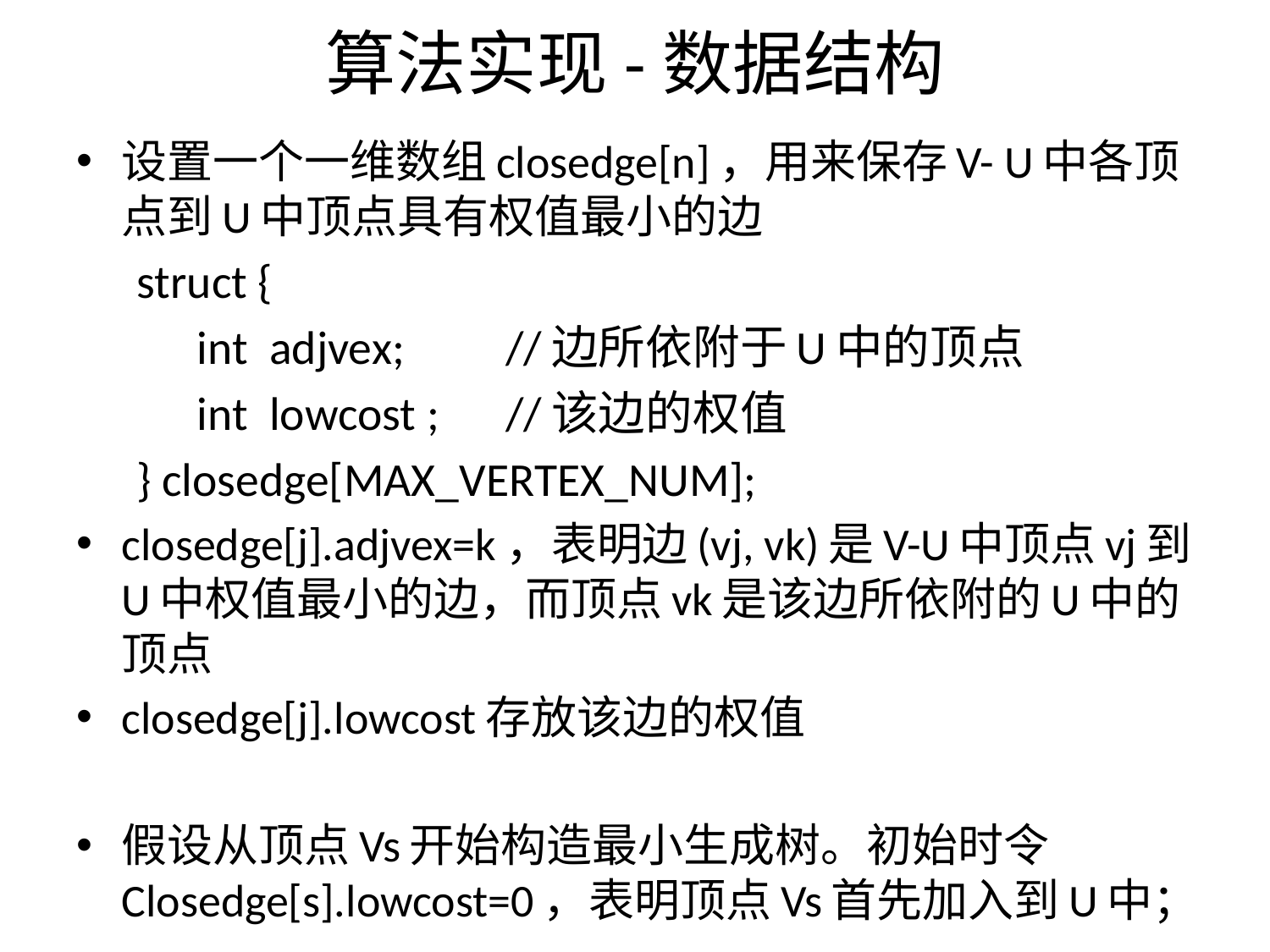

# 算法实现-数据结构
设置一个一维数组closedge[n]，用来保存V- U中各顶点到U中顶点具有权值最小的边
struct {
int  adjvex; 		//边所依附于U中的顶点
int  lowcost ; 	//该边的权值
} closedge[MAX_VERTEX_NUM];
closedge[j].adjvex=k，表明边(vj, vk)是V-U中顶点vj到U中权值最小的边，而顶点vk是该边所依附的U中的顶点
closedge[j].lowcost存放该边的权值

假设从顶点Vs开始构造最小生成树。初始时令Closedge[s].lowcost=0，表明顶点Vs首先加入到U中；